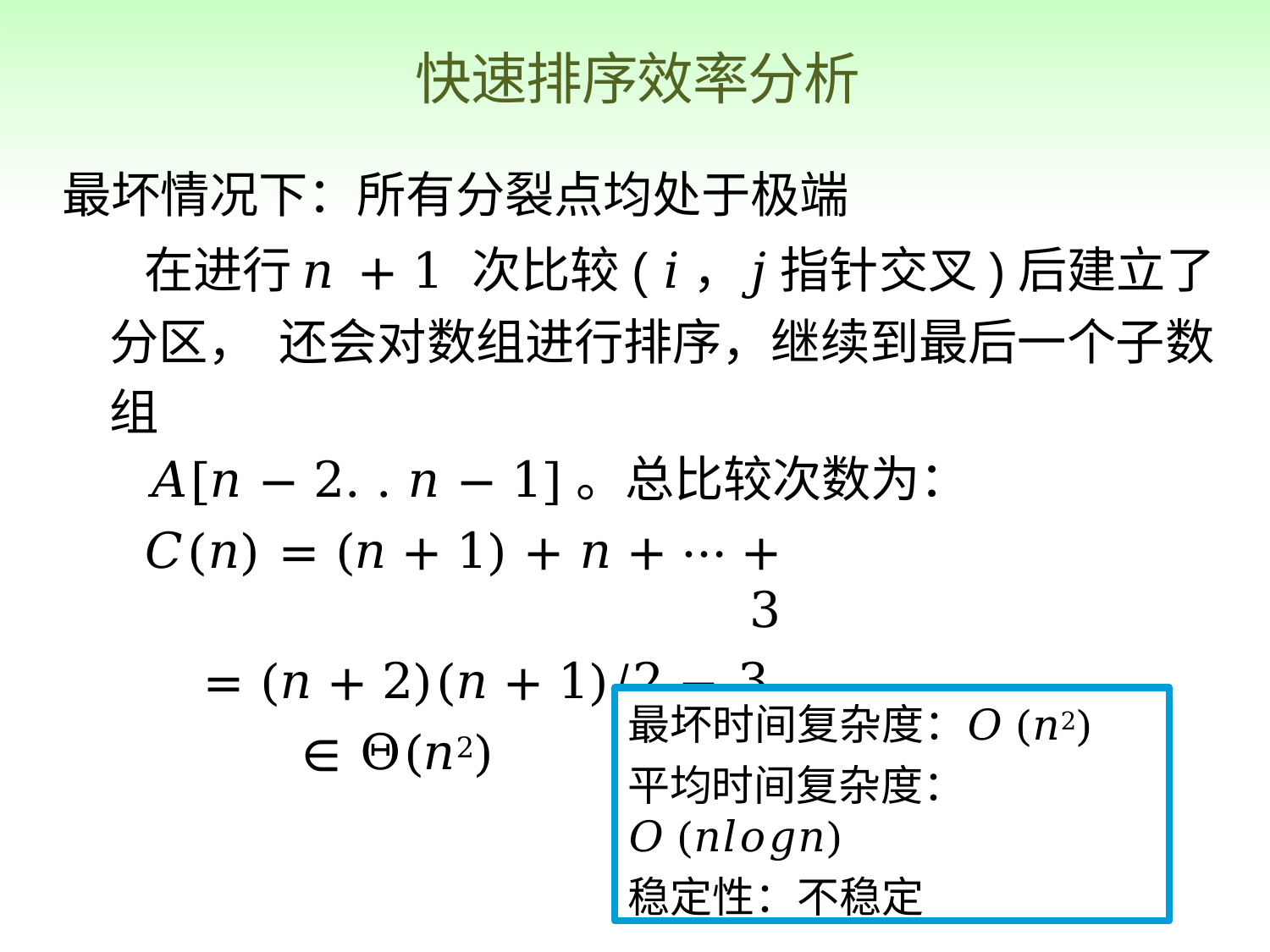

# 快速排序效率分析
最坏情况下：所有分裂点均处于极端
在进行𝑛 + 1 次比较( 𝑖，𝑗 指针交叉)后建立了分区，  还会对数组进行排序，继续到最后一个子数组
𝐴[𝑛 − 2. . 𝑛 − 1]。总比较次数为：
𝐶(𝑛) = (𝑛 + 1) + 𝑛 + ⋯ + 3
= (𝑛 + 2)(𝑛 + 1)/2 − 3
∈ Θ(𝑛2)
最坏时间复杂度：𝑂(𝑛2)
平均时间复杂度：𝑂(𝑛𝑙𝑜𝑔𝑛)
稳定性：不稳定